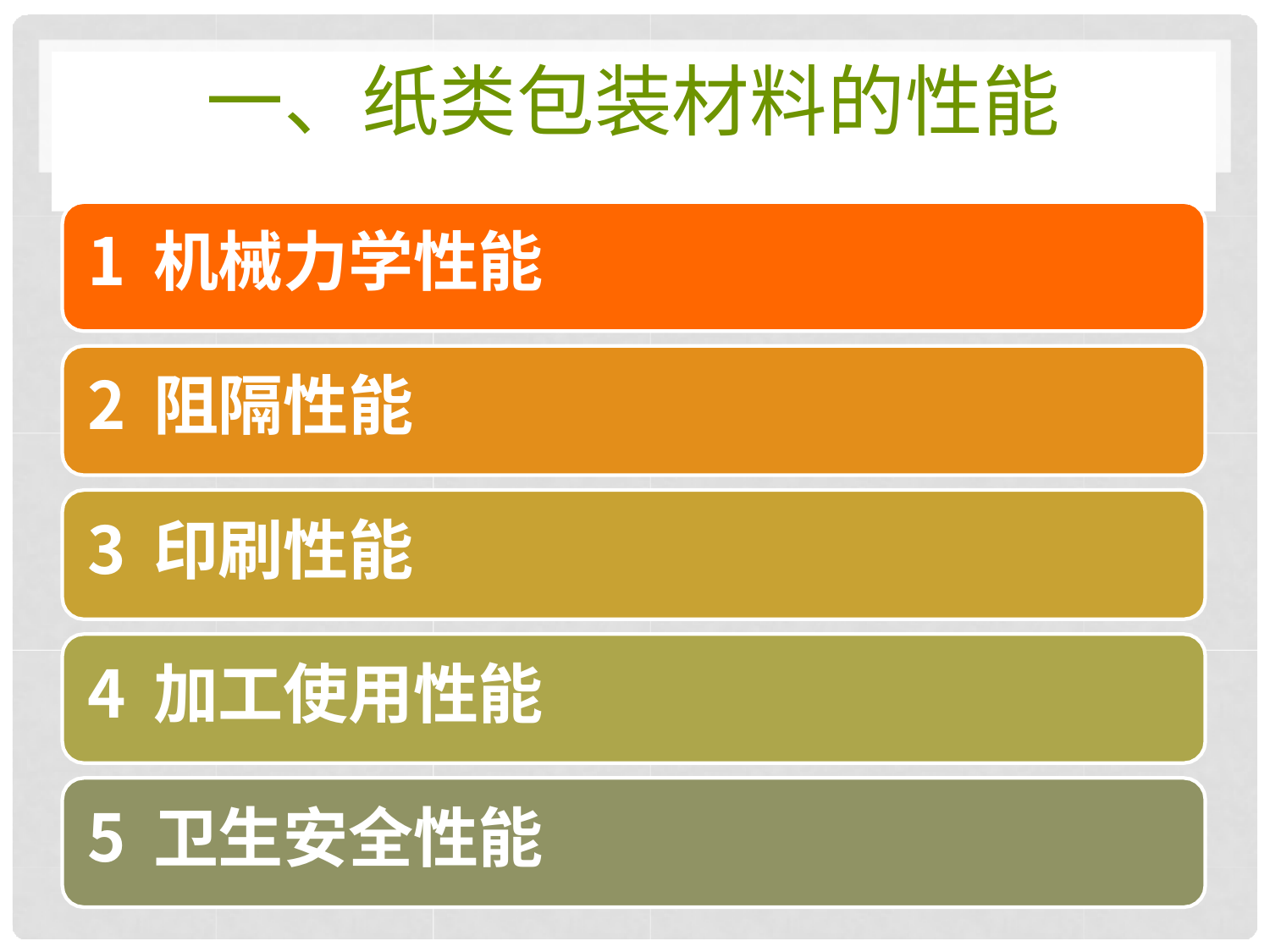

# 一、纸类包装材料的性能

机械力学性能
阻隔性能
印刷性能
加工使用性能
卫生安全性能